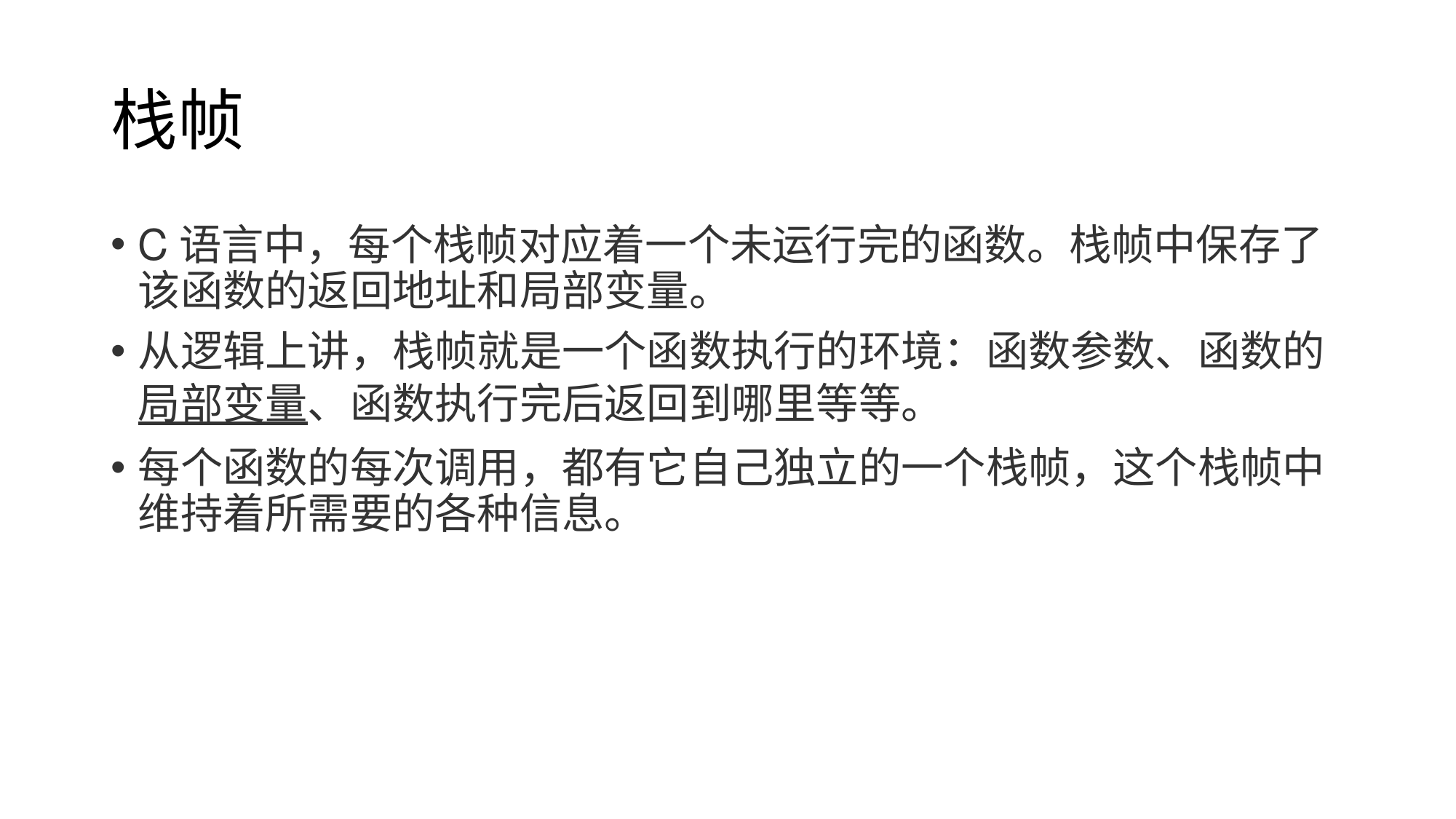

# 栈帧
C语言中，每个栈帧对应着一个未运行完的函数。栈帧中保存了该函数的返回地址和局部变量。
从逻辑上讲，栈帧就是一个函数执行的环境：函数参数、函数的局部变量、函数执行完后返回到哪里等等。
每个函数的每次调用，都有它自己独立的一个栈帧，这个栈帧中维持着所需要的各种信息。